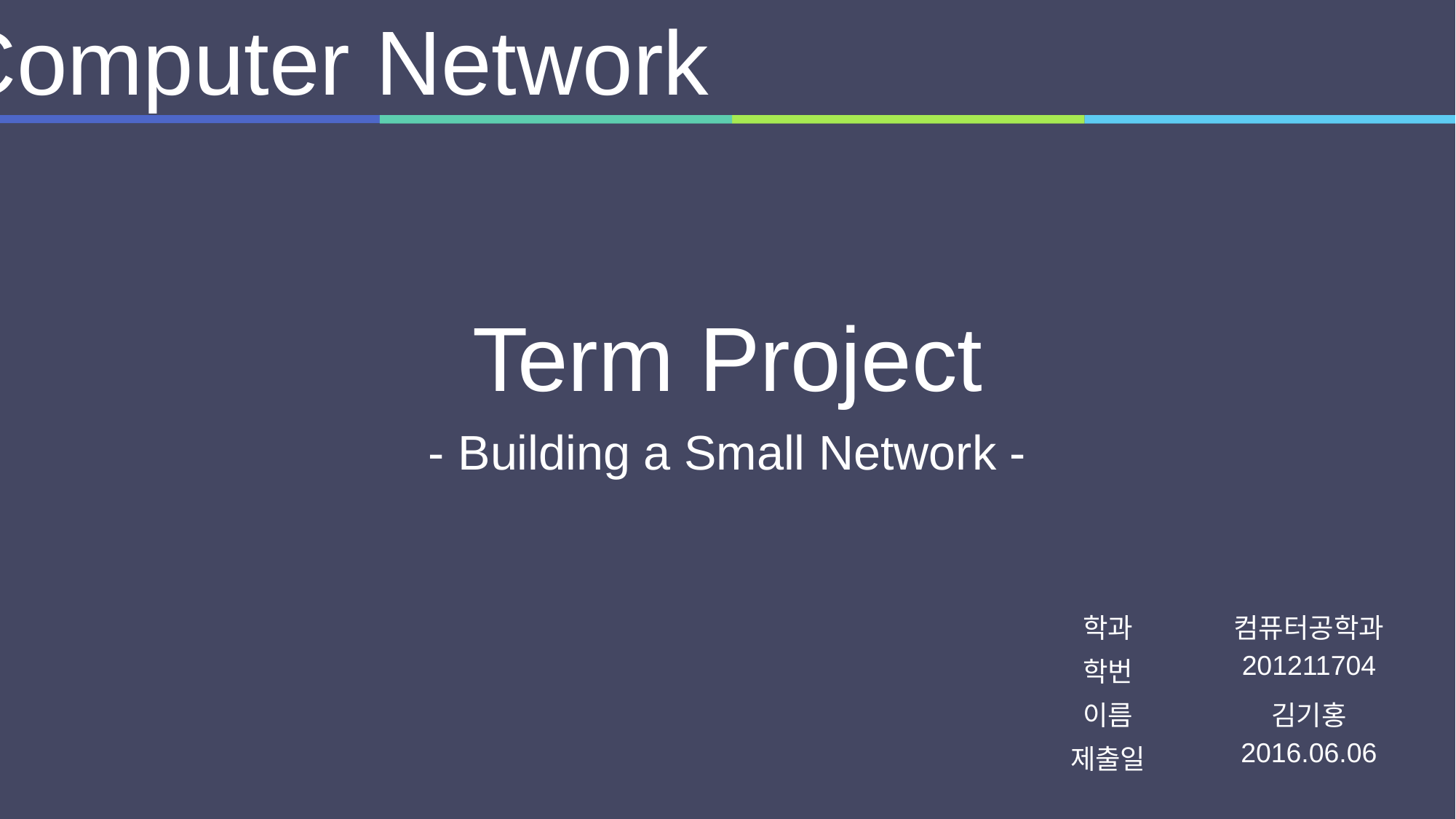

Computer Network

Term Project
- Building a Small Network -
| 학과 | 컴퓨터공학과 |
| --- | --- |
| 학번 | 201211704 |
| 이름 | 김기홍 |
| 제출일 | 2016.06.06 |